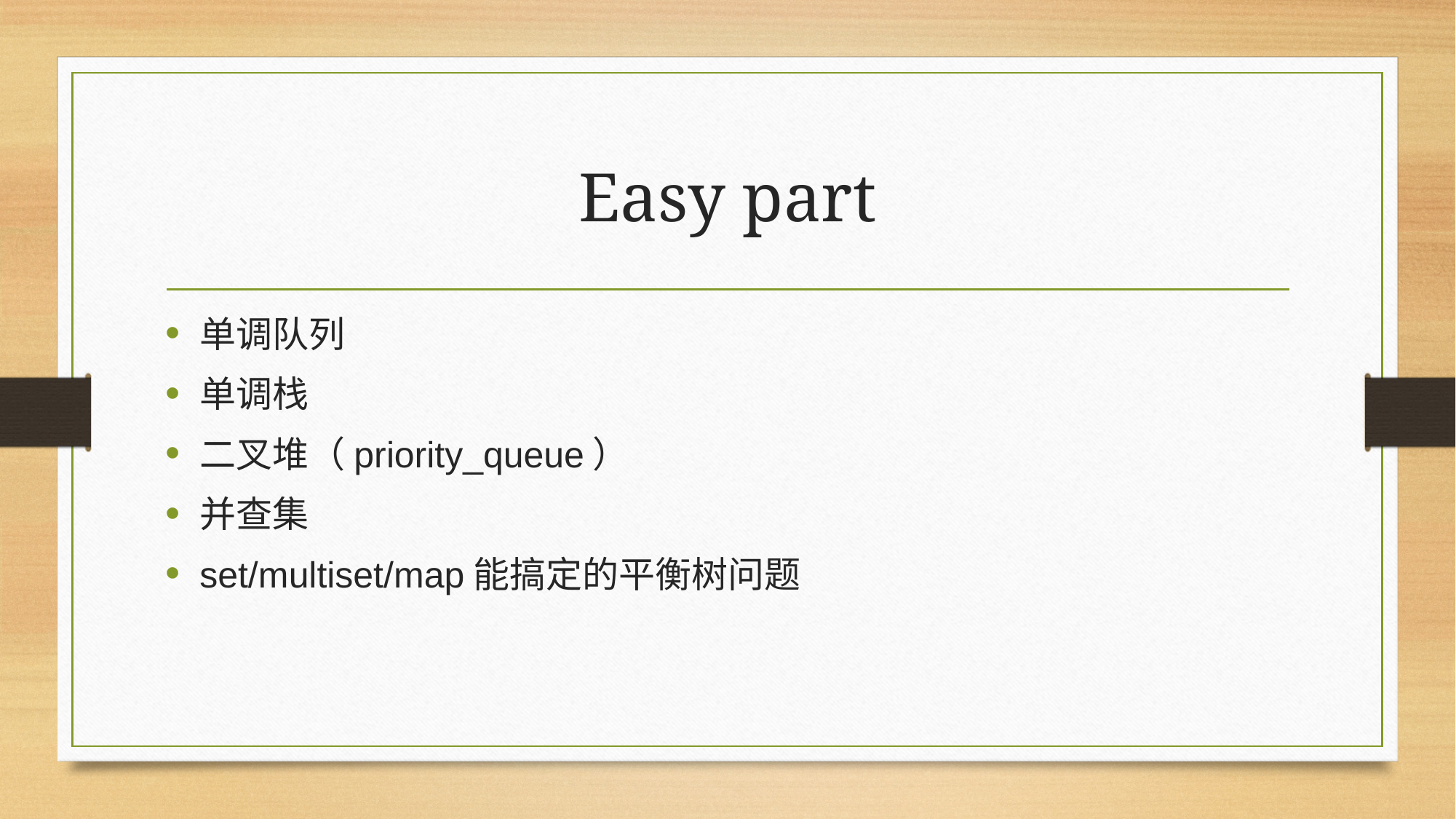

# Easy part
单调队列
单调栈
二叉堆（priority_queue）
并查集
set/multiset/map能搞定的平衡树问题